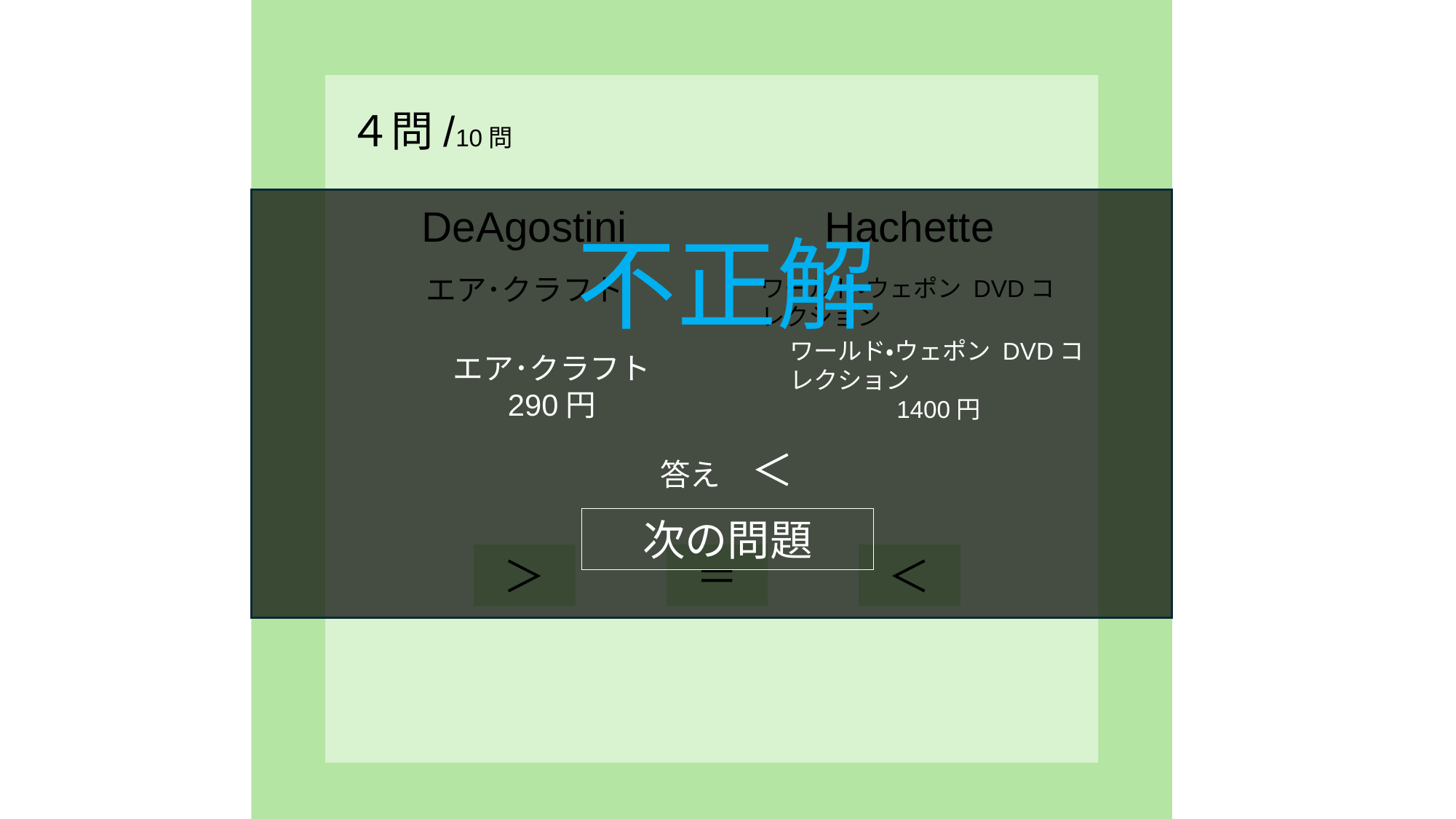

４問/10問

DeAgostini
Hachette
不正解
エア･クラフト
ワールド・ウェポン DVDコレクション
ワールド・ウェポン DVDコレクション
1400円
エア･クラフト
290円
答え　＜
次の問題
＞
＝
＜